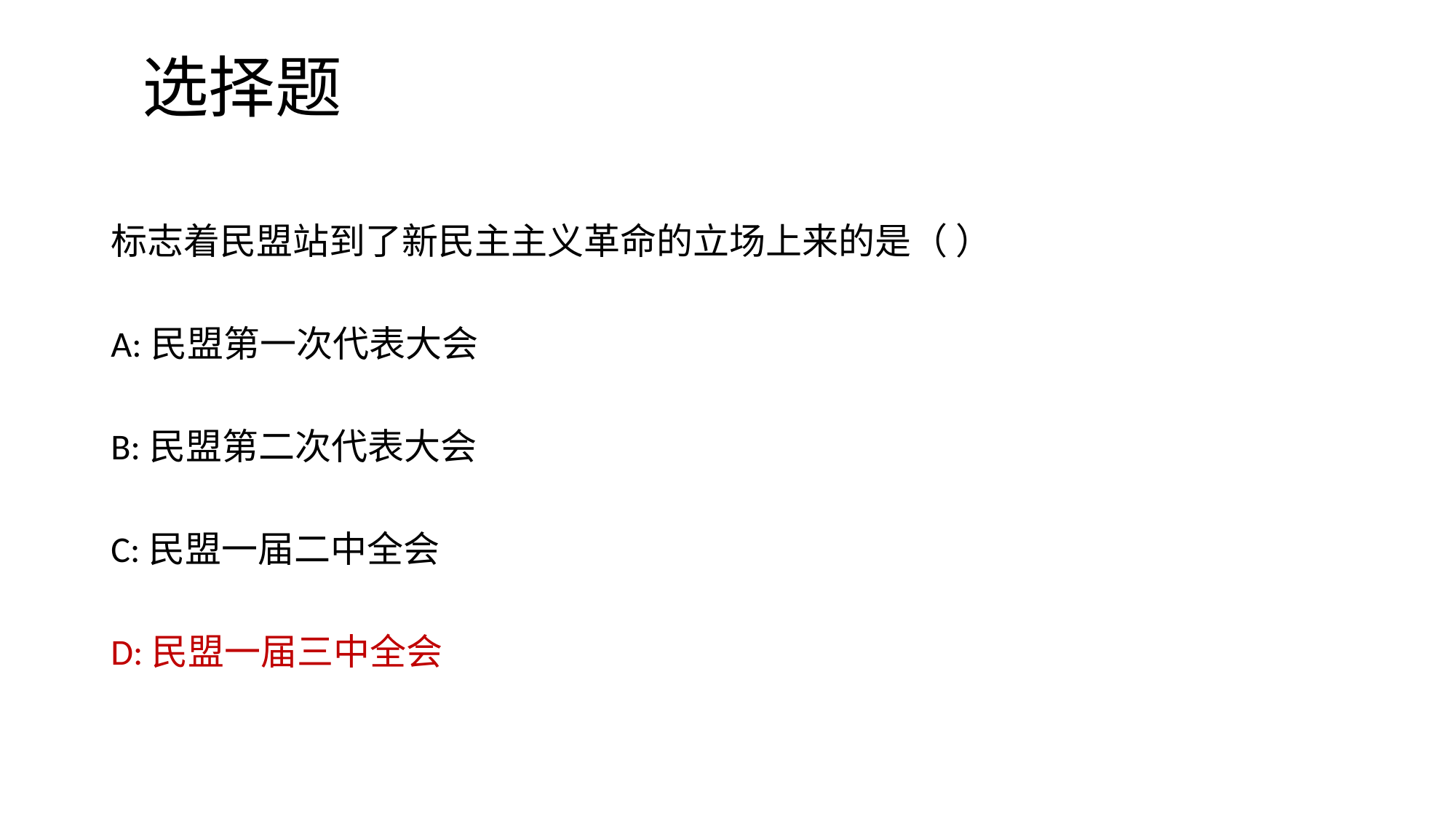

# 选择题
标志着民盟站到了新民主主义革命的立场上来的是（ ）
A:民盟第一次代表大会
B:民盟第二次代表大会
C:民盟一届二中全会
D:民盟一届三中全会